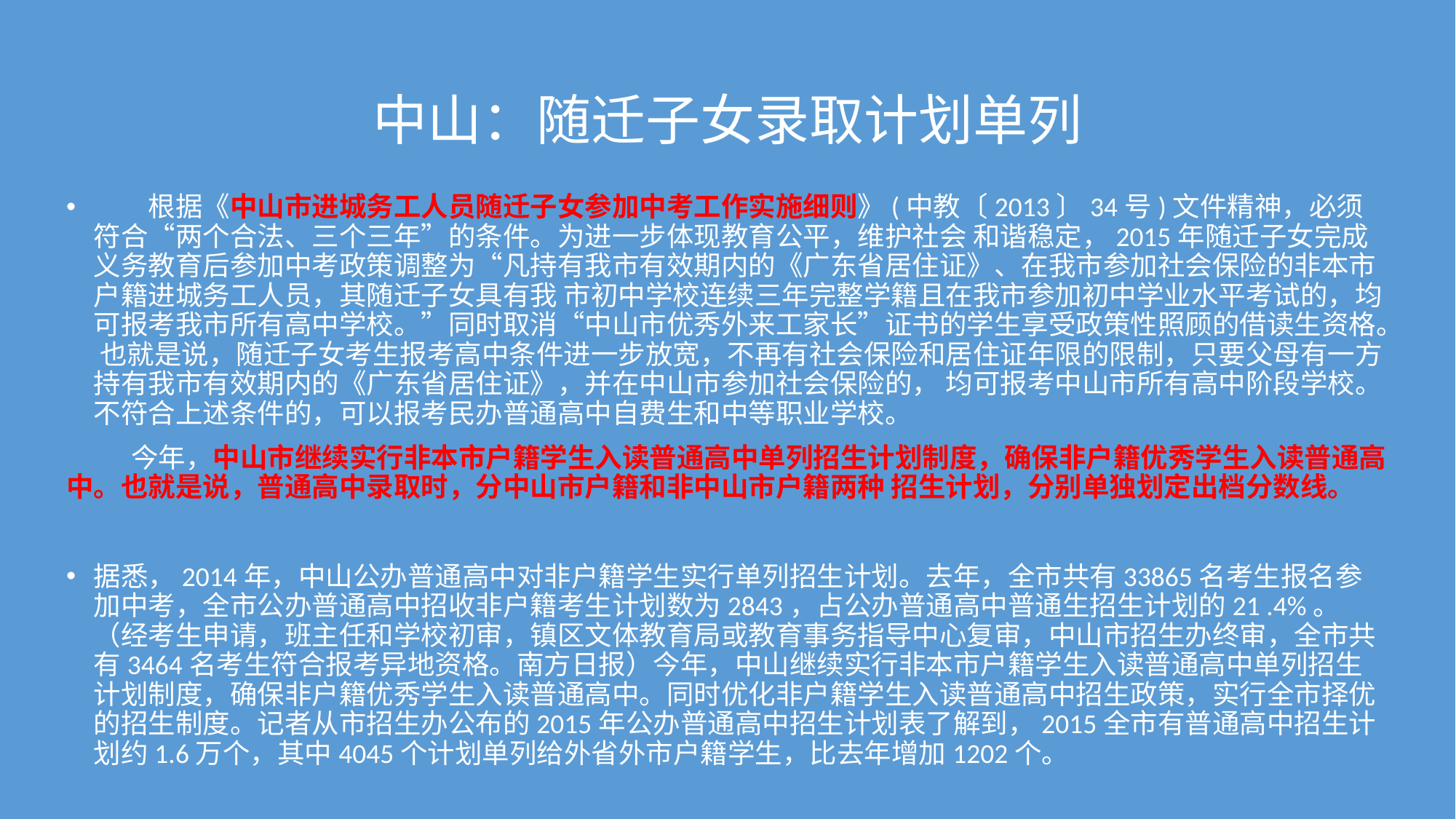

# 中山：随迁子女录取计划单列

　　根据《中山市进城务工人员随迁子女参加中考工作实施细则》(中教〔2013〕34号)文件精神，必须符合“两个合法、三个三年”的条件。为进一步体现教育公平，维护社会 和谐稳定，2015年随迁子女完成义务教育后参加中考政策调整为“凡持有我市有效期内的《广东省居住证》、在我市参加社会保险的非本市户籍进城务工人员，其随迁子女具有我 市初中学校连续三年完整学籍且在我市参加初中学业水平考试的，均可报考我市所有高中学校。”同时取消“中山市优秀外来工家长”证书的学生享受政策性照顾的借读生资格。 也就是说，随迁子女考生报考高中条件进一步放宽，不再有社会保险和居住证年限的限制，只要父母有一方持有我市有效期内的《广东省居住证》，并在中山市参加社会保险的， 均可报考中山市所有高中阶段学校。不符合上述条件的，可以报考民办普通高中自费生和中等职业学校。
     　今年，中山市继续实行非本市户籍学生入读普通高中单列招生计划制度，确保非户籍优秀学生入读普通高中。也就是说，普通高中录取时，分中山市户籍和非中山市户籍两种 招生计划，分别单独划定出档分数线。

据悉，2014年，中山公办普通高中对非户籍学生实行单列招生计划。去年，全市共有33865名考生报名参加中考，全市公办普通高中招收非户籍考生计划数为2843，占公办普通高中普通生招生计划的21 .4%。（经考生申请，班主任和学校初审，镇区文体教育局或教育事务指导中心复审，中山市招生办终审，全市共有3464名考生符合报考异地资格。南方日报）今年，中山继续实行非本市户籍学生入读普通高中单列招生计划制度，确保非户籍优秀学生入读普通高中。同时优化非户籍学生入读普通高中招生政策，实行全市择优的招生制度。记者从市招生办公布的2015年公办普通高中招生计划表了解到，2015全市有普通高中招生计划约1.6万个，其中4045个计划单列给外省外市户籍学生，比去年增加1202个。